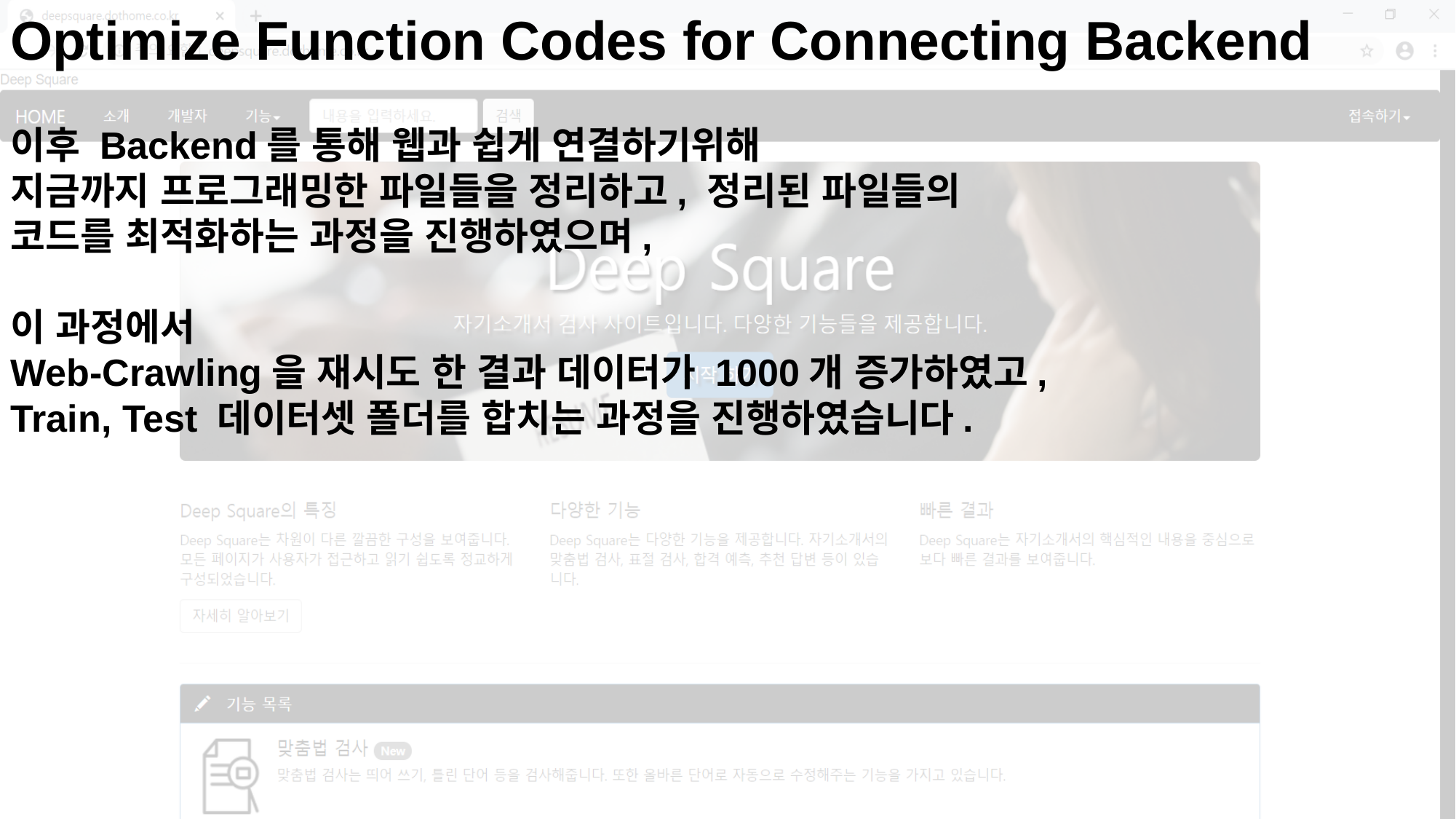

Optimize Function Codes for Connecting Backend
이후 Backend를 통해 웹과 쉽게 연결하기위해
지금까지 프로그래밍한 파일들을 정리하고, 정리된 파일들의
코드를 최적화하는 과정을 진행하였으며,

이 과정에서
Web-Crawling을 재시도 한 결과 데이터가 1000개 증가하였고,
Train, Test 데이터셋 폴더를 합치는 과정을 진행하였습니다.